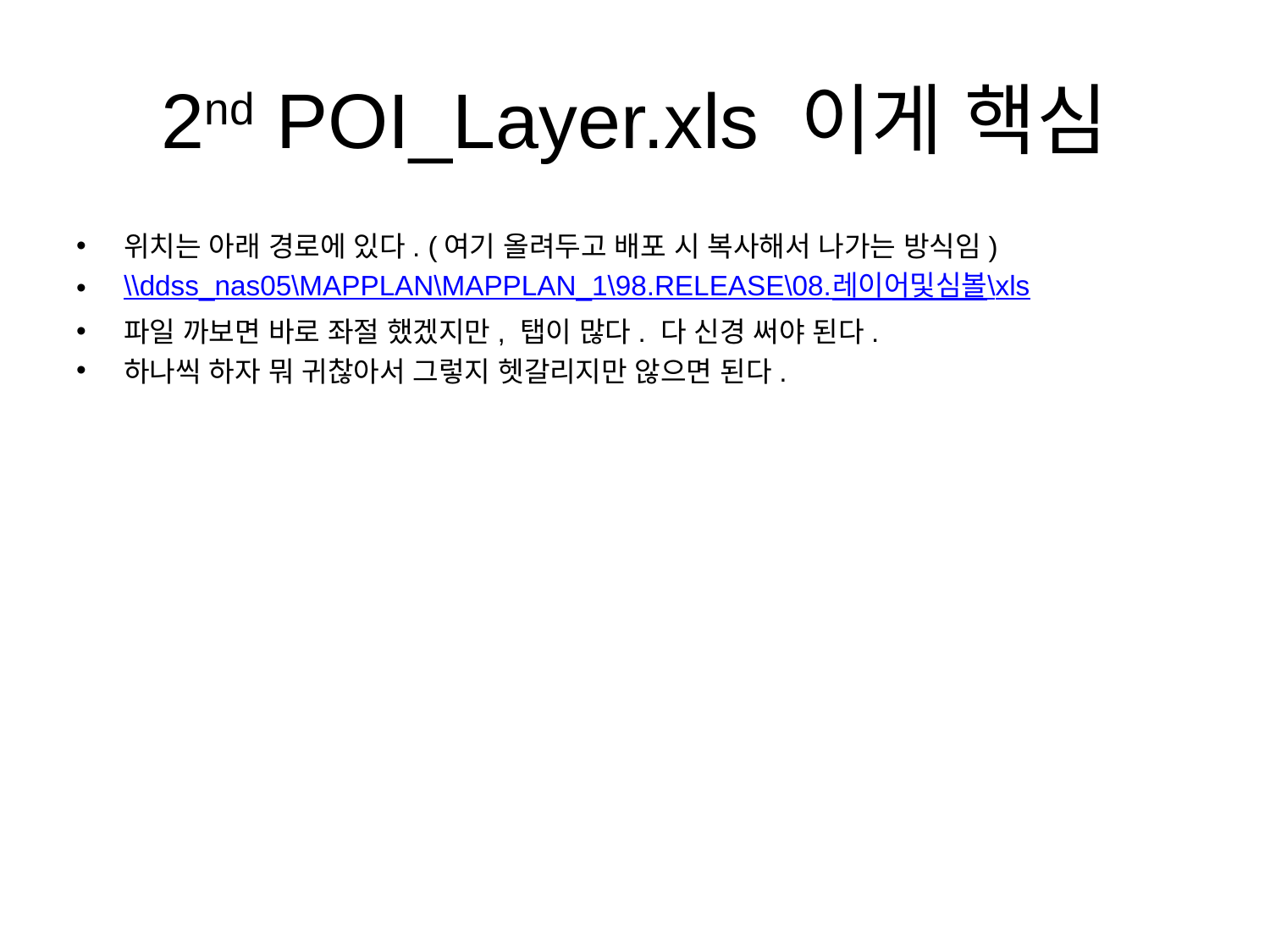

# 2nd POI_Layer.xls 이게 핵심
위치는 아래 경로에 있다. (여기 올려두고 배포 시 복사해서 나가는 방식임)
\\ddss_nas05\MAPPLAN\MAPPLAN_1\98.RELEASE\08.레이어및심볼\xls
파일 까보면 바로 좌절 했겠지만, 탭이 많다. 다 신경 써야 된다.
하나씩 하자 뭐 귀찮아서 그렇지 헷갈리지만 않으면 된다.